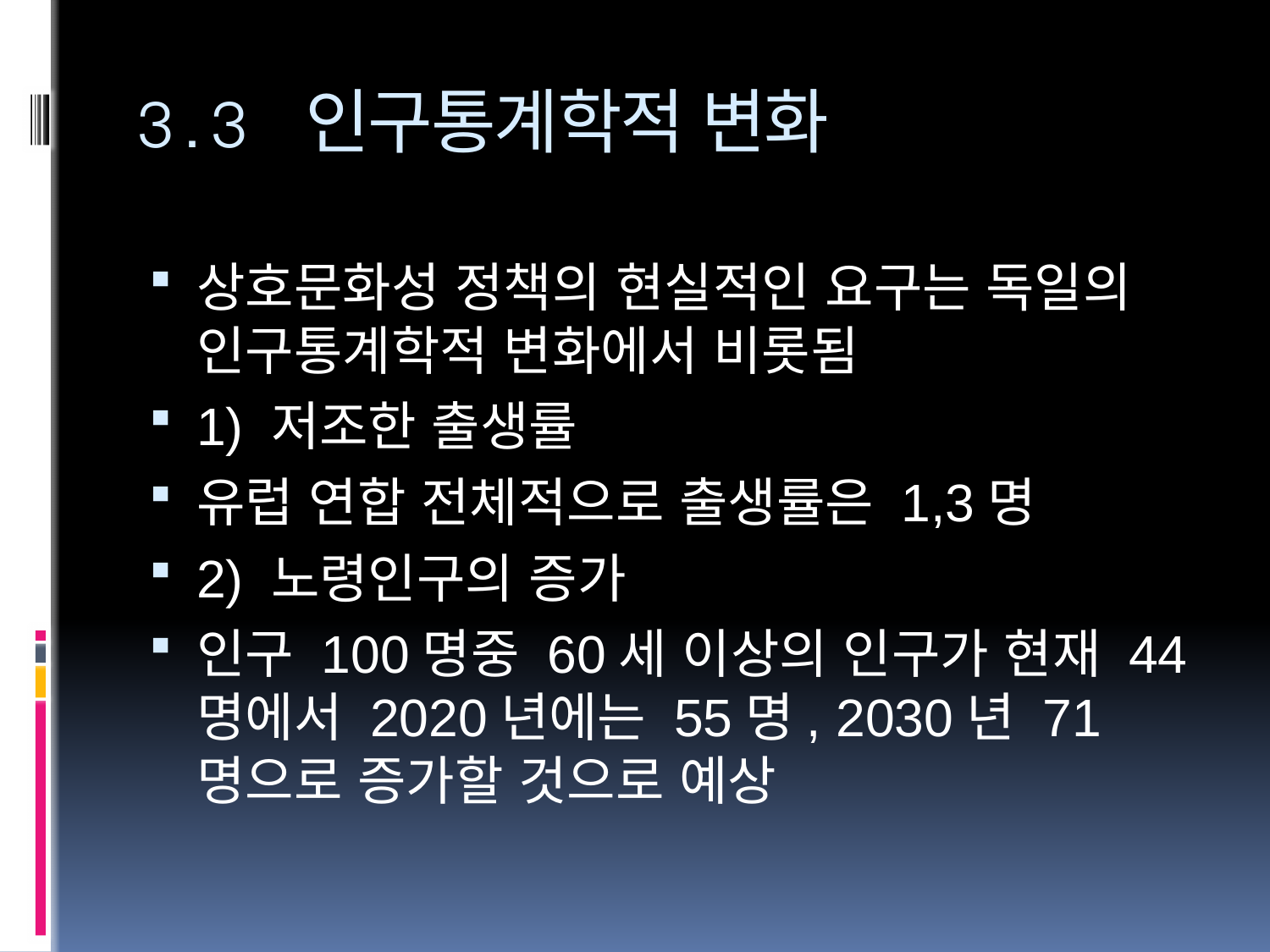

# 3.3 인구통계학적 변화
상호문화성 정책의 현실적인 요구는 독일의 인구통계학적 변화에서 비롯됨
1) 저조한 출생률
유럽 연합 전체적으로 출생률은 1,3명
2) 노령인구의 증가
인구 100명중 60세 이상의 인구가 현재 44명에서 2020년에는 55명, 2030년 71명으로 증가할 것으로 예상